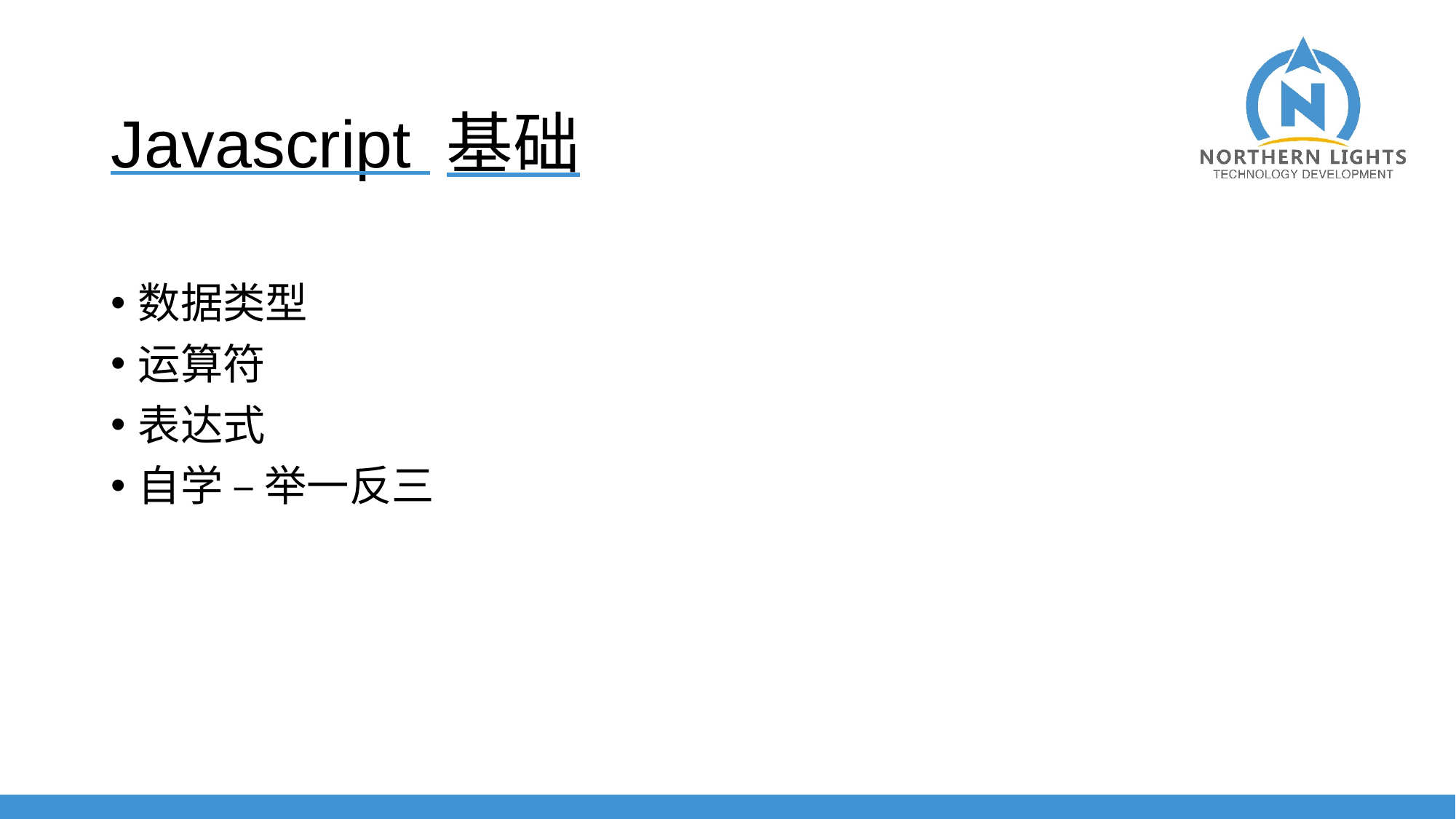

# Javascript 基础
数据类型
运算符
表达式
自学 – 举一反三